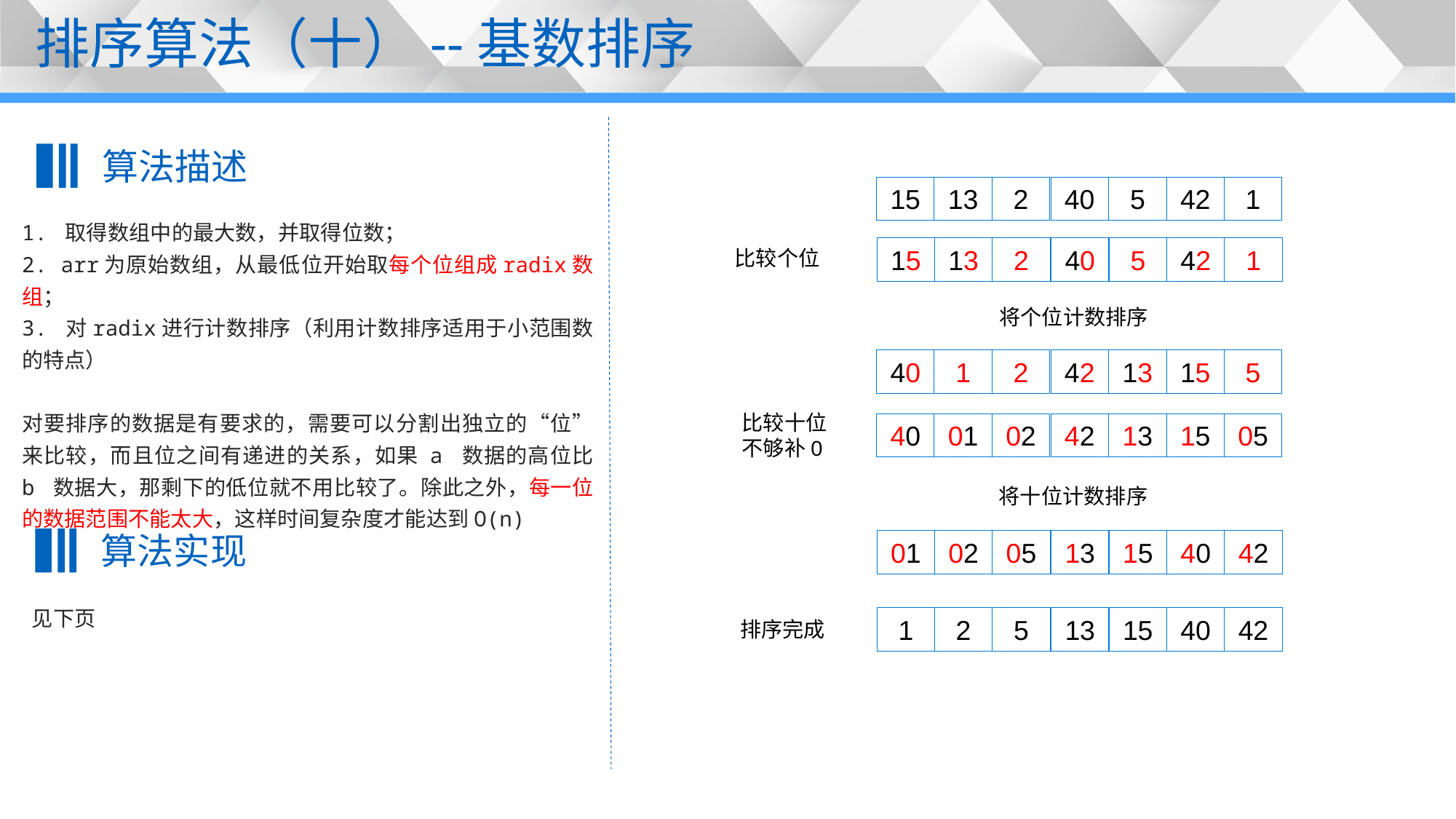

排序算法（十）--基数排序

算法描述
15
13
2
40
5
42
1
1. 取得数组中的最大数，并取得位数；
2. arr为原始数组，从最低位开始取每个位组成radix数组；
3. 对radix进行计数排序（利用计数排序适用于小范围数的特点）

对要排序的数据是有要求的，需要可以分割出独立的“位”来比较，而且位之间有递进的关系，如果 a 数据的高位比 b 数据大，那剩下的低位就不用比较了。除此之外，每一位的数据范围不能太大，这样时间复杂度才能达到O(n)
15
13
2
40
5
42
1
比较个位
将个位计数排序
40
1
2
42
13
15
5
比较十位不够补0
40
01
02
42
13
15
05
将十位计数排序

算法实现
01
02
05
13
15
40
42
见下页
1
2
5
13
15
40
42
排序完成